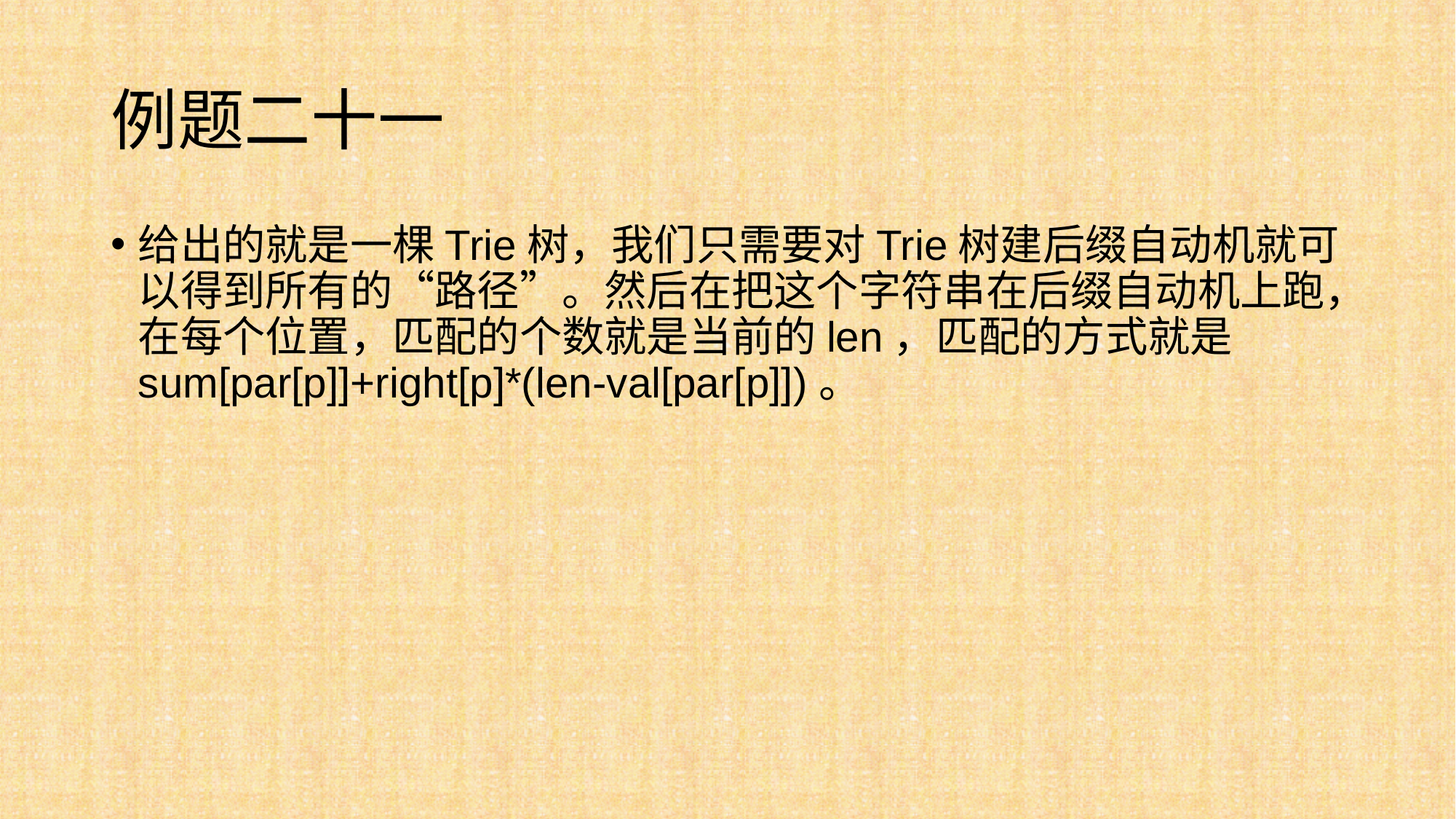

# 例题二十一
给出的就是一棵Trie树，我们只需要对Trie树建后缀自动机就可以得到所有的“路径”。然后在把这个字符串在后缀自动机上跑，在每个位置，匹配的个数就是当前的len，匹配的方式就是sum[par[p]]+right[p]*(len-val[par[p]])。